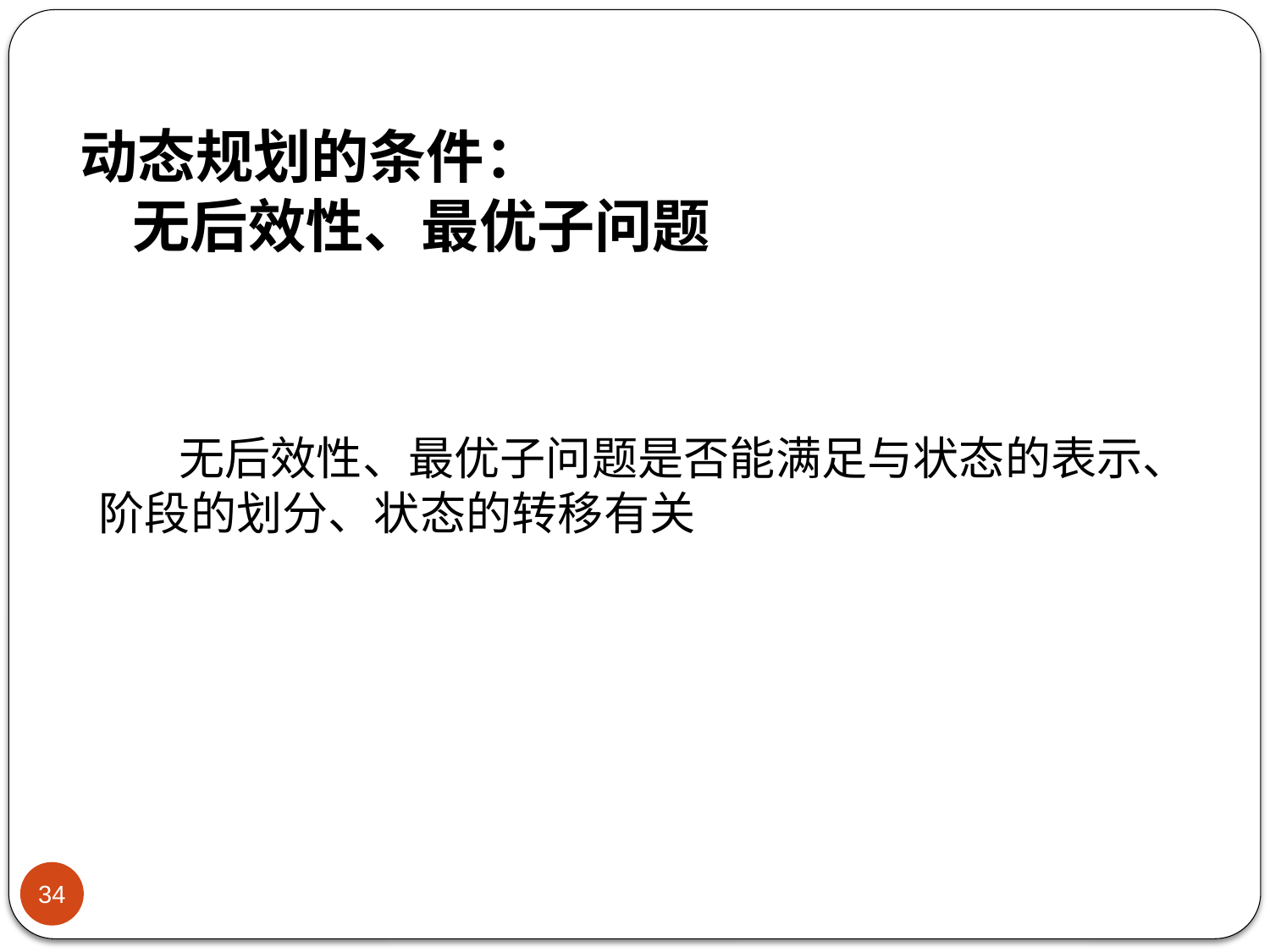

动态规划的条件：
    无后效性、最优子问题
无后效性、最优子问题是否能满足与状态的表示、阶段的划分、状态的转移有关
34